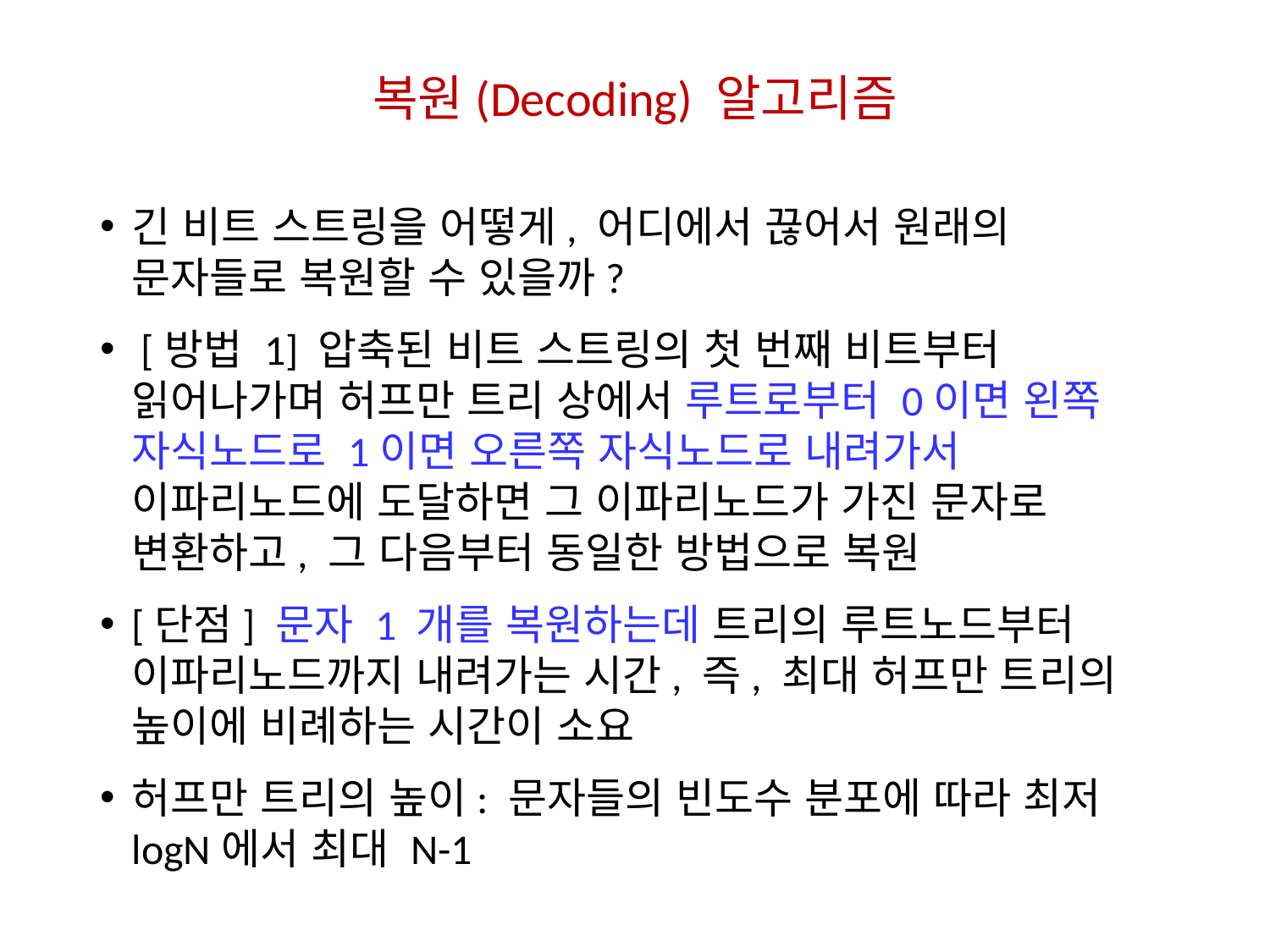

# 복원(Decoding) 알고리즘
긴 비트 스트링을 어떻게, 어디에서 끊어서 원래의 문자들로 복원할 수 있을까?
 [방법 1] 압축된 비트 스트링의 첫 번째 비트부터 읽어나가며 허프만 트리 상에서 루트로부터 0이면 왼쪽 자식노드로 1이면 오른쪽 자식노드로 내려가서 이파리노드에 도달하면 그 이파리노드가 가진 문자로 변환하고, 그 다음부터 동일한 방법으로 복원
[단점] 문자 1 개를 복원하는데 트리의 루트노드부터 이파리노드까지 내려가는 시간, 즉, 최대 허프만 트리의 높이에 비례하는 시간이 소요
허프만 트리의 높이: 문자들의 빈도수 분포에 따라 최저 logN에서 최대 N-1